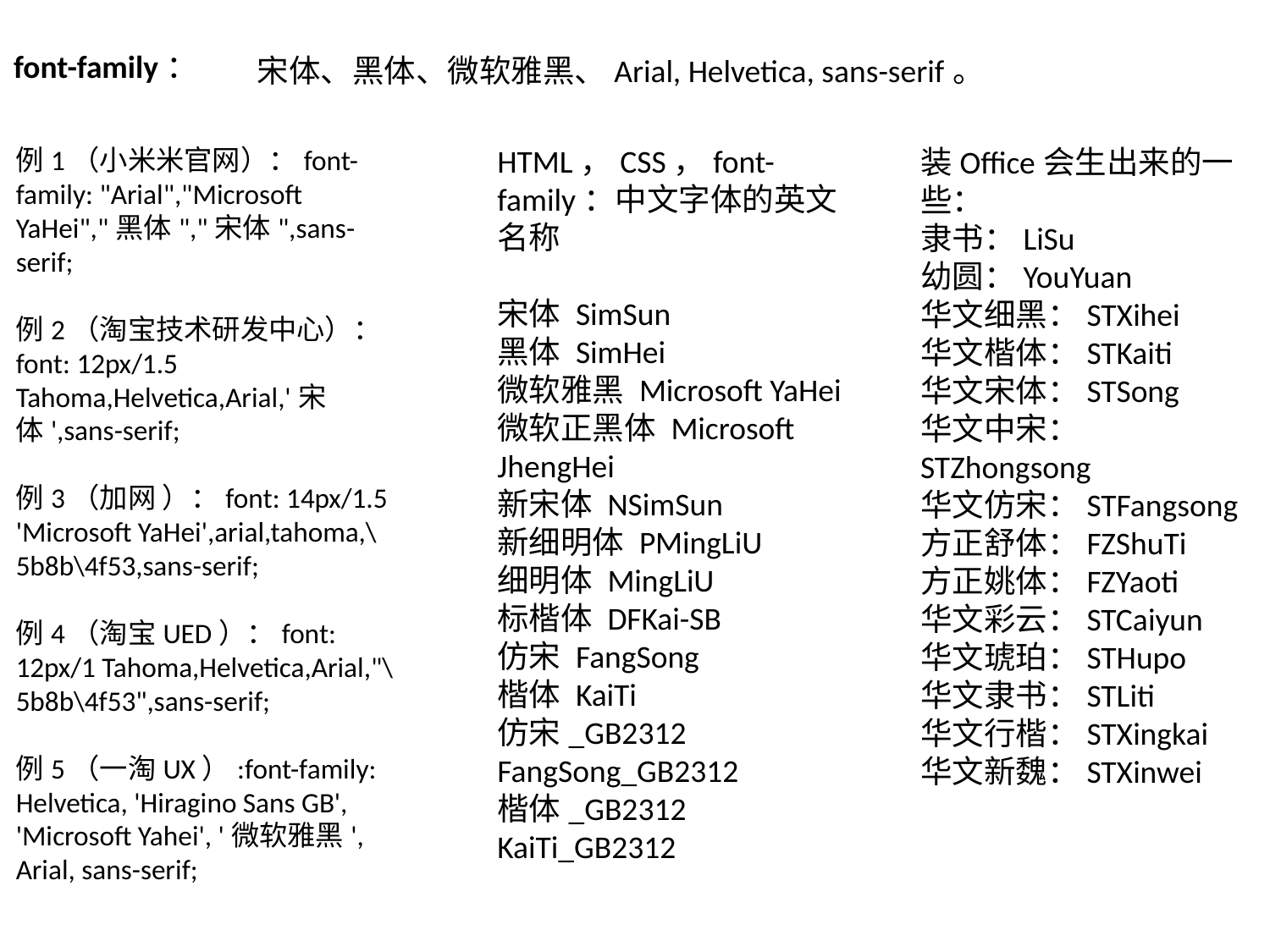

font-family：
宋体、黑体、微软雅黑、Arial, Helvetica, sans-serif。
HTML，CSS，font-family：中文字体的英文名称

宋体 SimSun
黑体 SimHei
微软雅黑 Microsoft YaHei
微软正黑体 Microsoft JhengHei
新宋体 NSimSun
新细明体 PMingLiU
细明体 MingLiU
标楷体 DFKai-SB
仿宋 FangSong
楷体 KaiTi
仿宋_GB2312 FangSong_GB2312
楷体_GB2312 KaiTi_GB2312
装Office会生出来的一些：
隶书：LiSu
幼圆：YouYuan
华文细黑：STXihei
华文楷体：STKaiti
华文宋体：STSong
华文中宋：STZhongsong
华文仿宋：STFangsong
方正舒体：FZShuTi
方正姚体：FZYaoti
华文彩云：STCaiyun
华文琥珀：STHupo
华文隶书：STLiti
华文行楷：STXingkai
华文新魏：STXinwei
例1（小米米官网）：font-family: "Arial","Microsoft YaHei","黑体","宋体",sans-serif;

例2（淘宝技术研发中心）：font: 12px/1.5 Tahoma,Helvetica,Arial,'宋体',sans-serif;

例3（加网 ）：font: 14px/1.5 'Microsoft YaHei',arial,tahoma,\5b8b\4f53,sans-serif;

例4（淘宝UED）：font: 12px/1 Tahoma,Helvetica,Arial,"\5b8b\4f53",sans-serif;

例5（一淘UX）:font-family: Helvetica, 'Hiragino Sans GB', 'Microsoft Yahei', '微软雅黑', Arial, sans-serif;